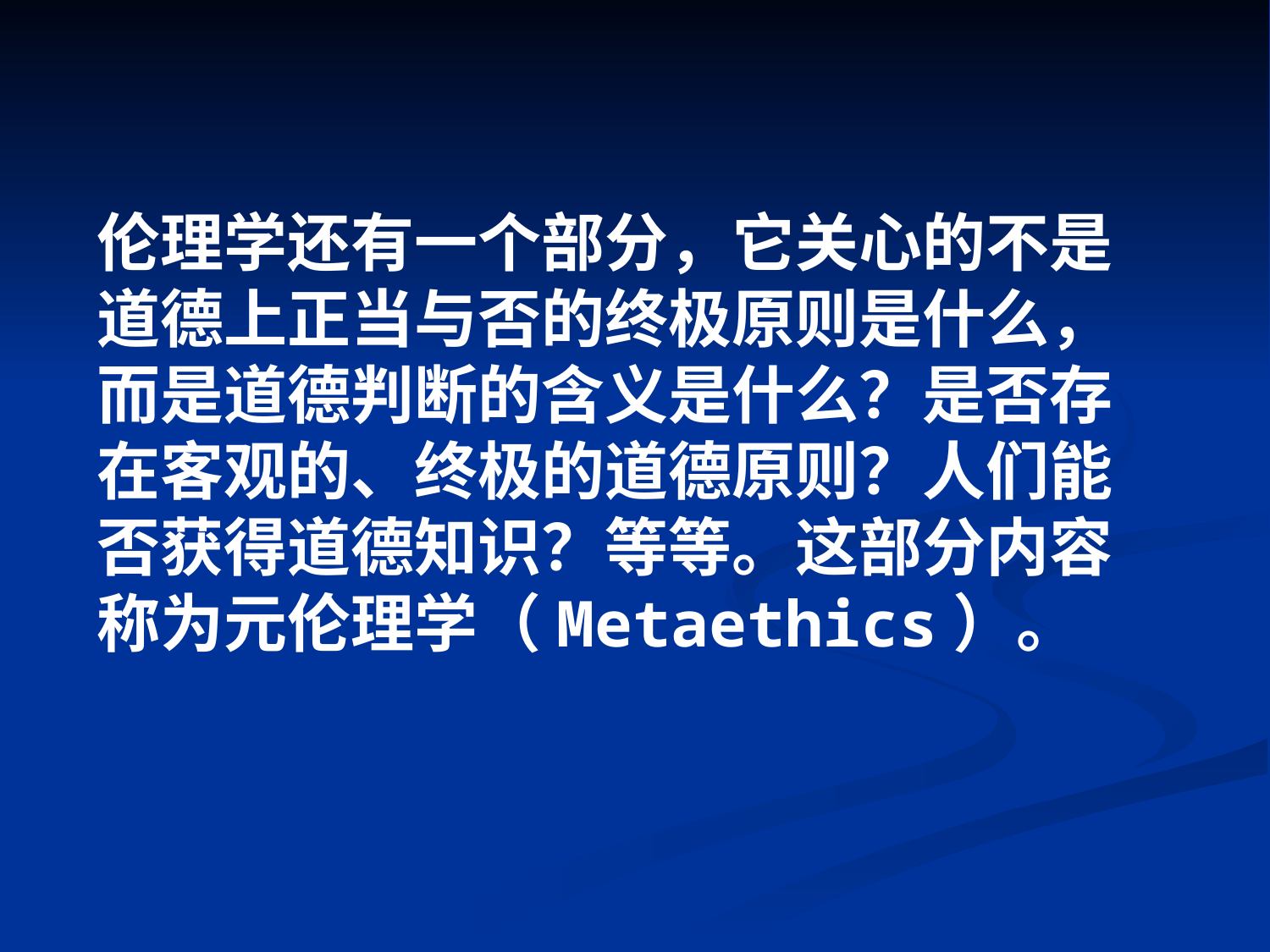

伦理学还有一个部分，它关心的不是道德上正当与否的终极原则是什么，而是道德判断的含义是什么？是否存在客观的、终极的道德原则？人们能否获得道德知识？等等。这部分内容称为元伦理学（Metaethics）。